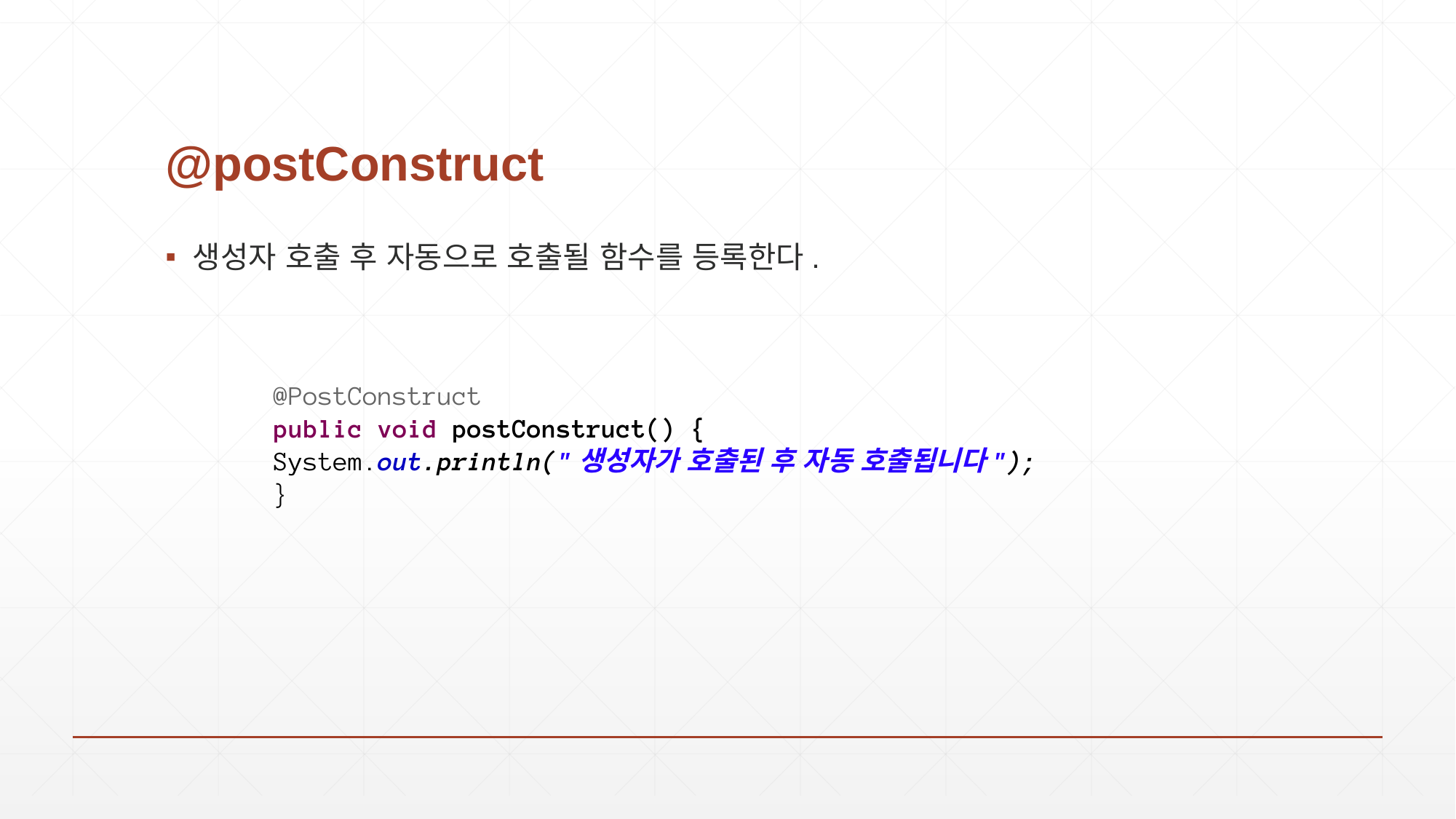

# @postConstruct
생성자 호출 후 자동으로 호출될 함수를 등록한다.
@PostConstruct
public void postConstruct() {
System.out.println("생성자가 호출된 후 자동 호출됩니다");
}